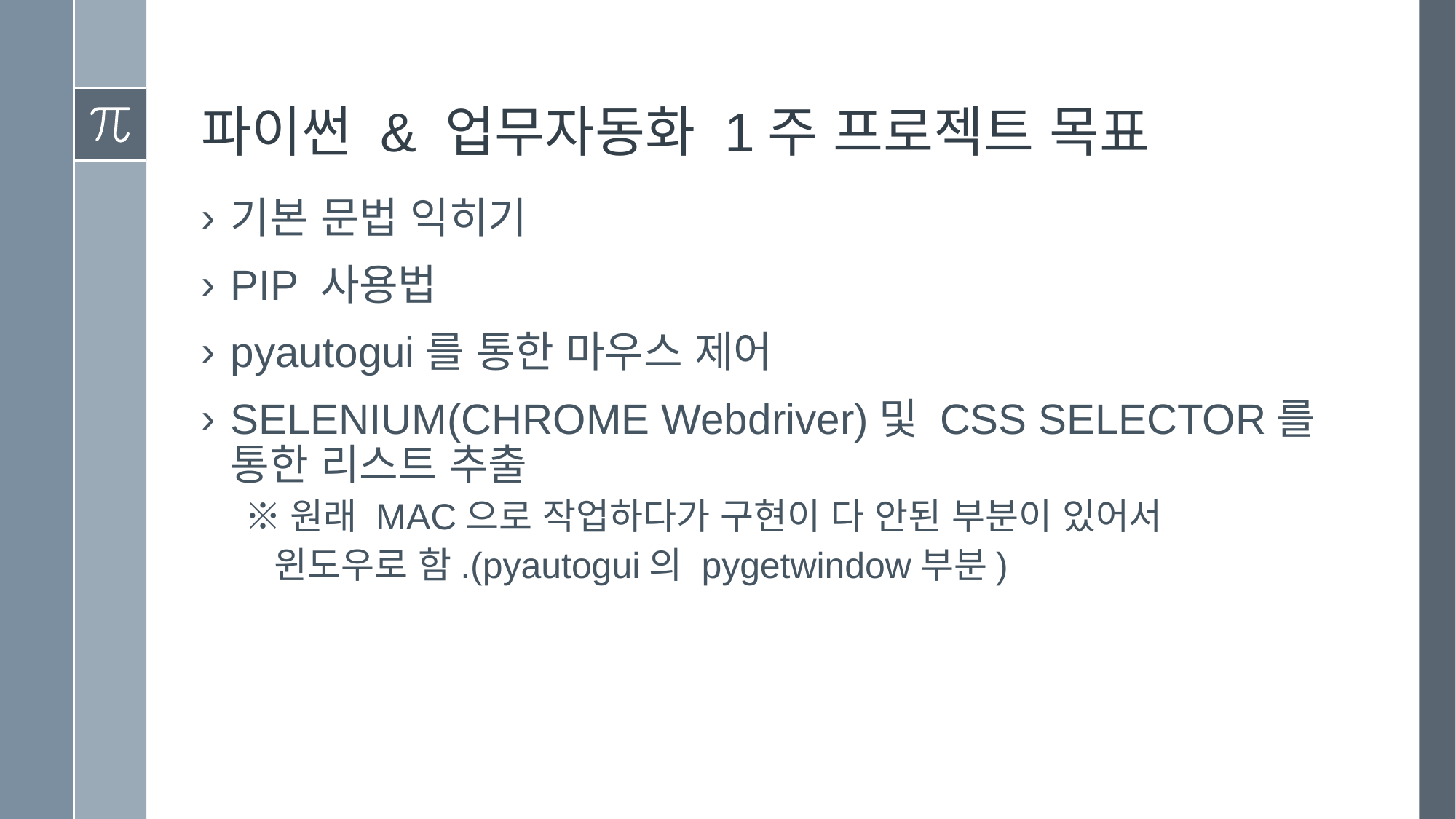

# 파이썬 & 업무자동화 1주 프로젝트 목표
기본 문법 익히기
PIP 사용법
pyautogui를 통한 마우스 제어
SELENIUM(CHROME Webdriver)및 CSS SELECTOR를 통한 리스트 추출
※원래 MAC으로 작업하다가 구현이 다 안된 부분이 있어서
  윈도우로 함.(pyautogui의 pygetwindow부분)